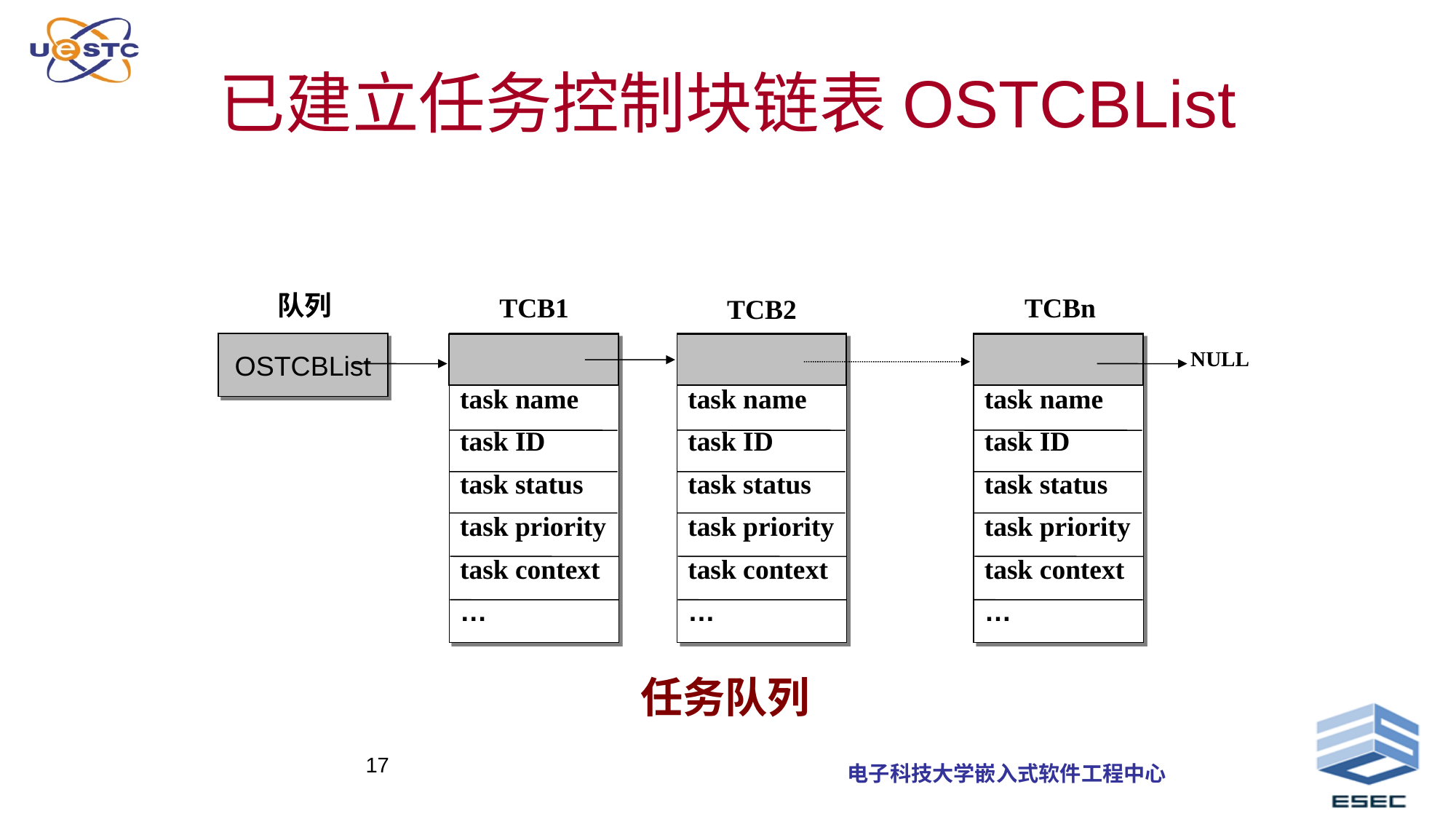

# 已建立任务控制块链表OSTCBList

队列
TCB1
TCBn
TCB2
NULL
OSTCBList

task name
task ID
task status
task priority
task context
…

task name
task ID
task status
task priority
task context
…

task name
task ID
task status
task priority
task context
…

任务队列
17